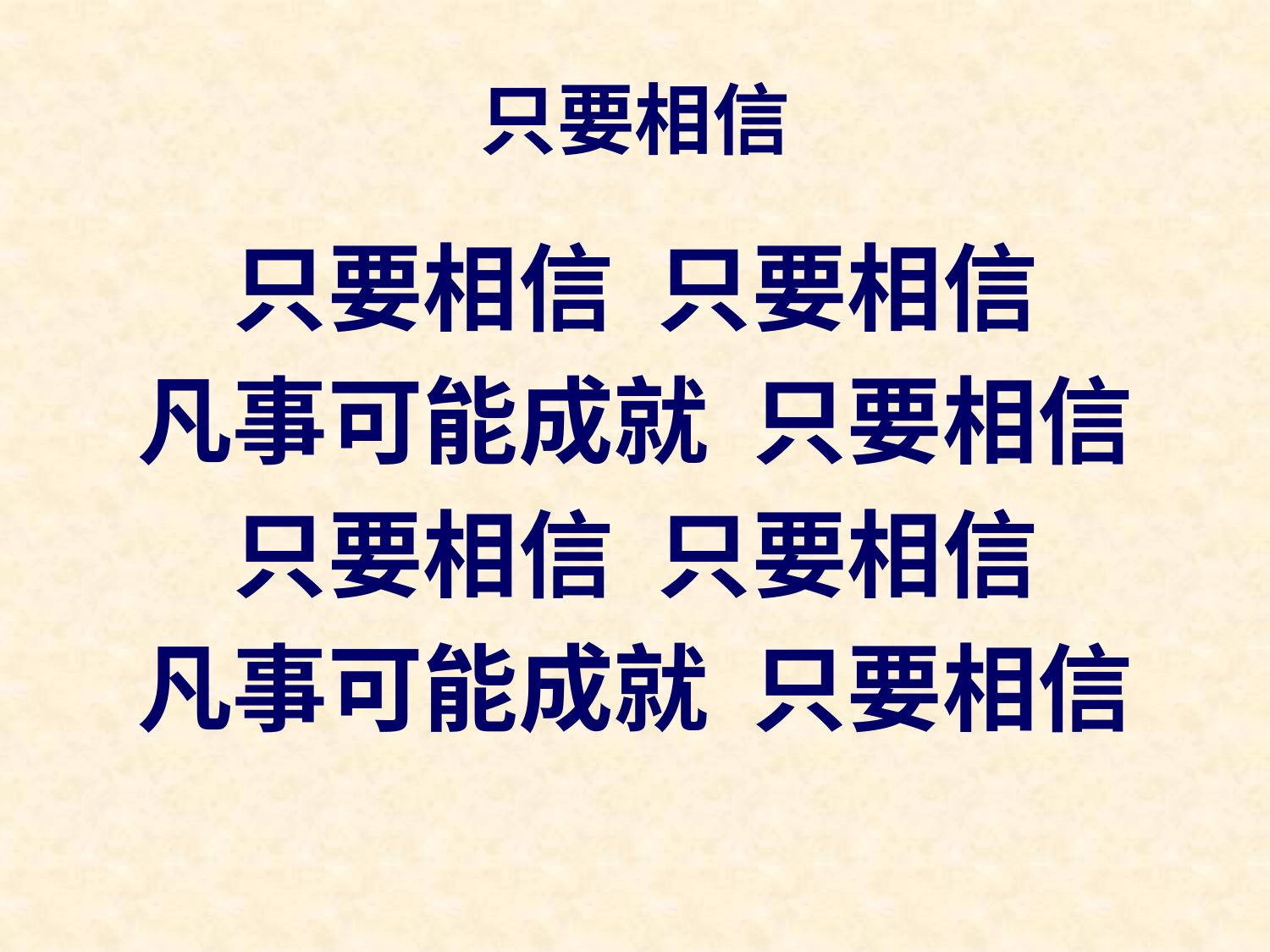

# 只要相信
只要相信  只要相信
凡事可能成就  只要相信
只要相信  只要相信
凡事可能成就  只要相信